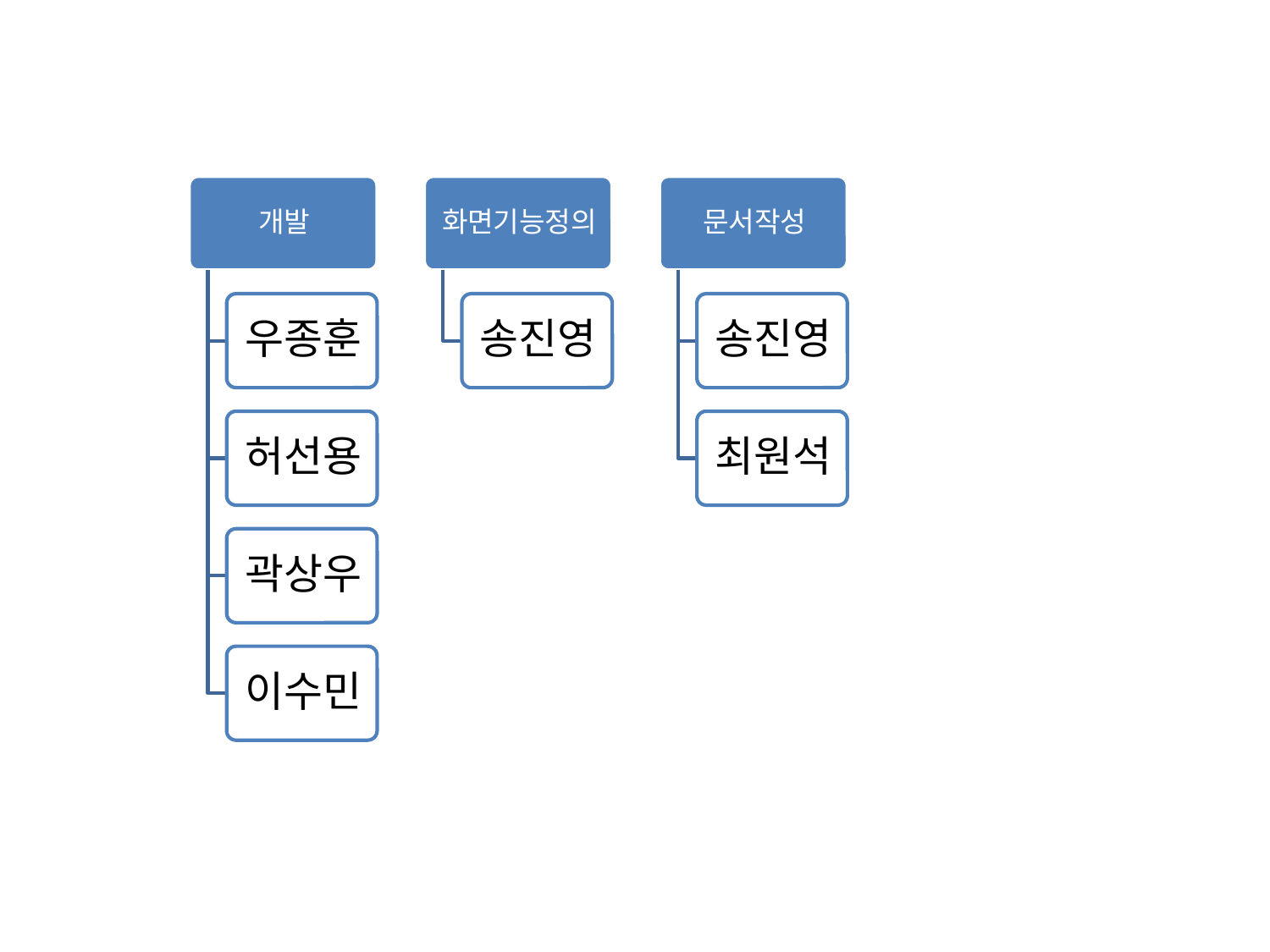

개발
우종훈
허선용
곽상우
이수민
화면기능정의
송진영
문서작성
송진영
최원석